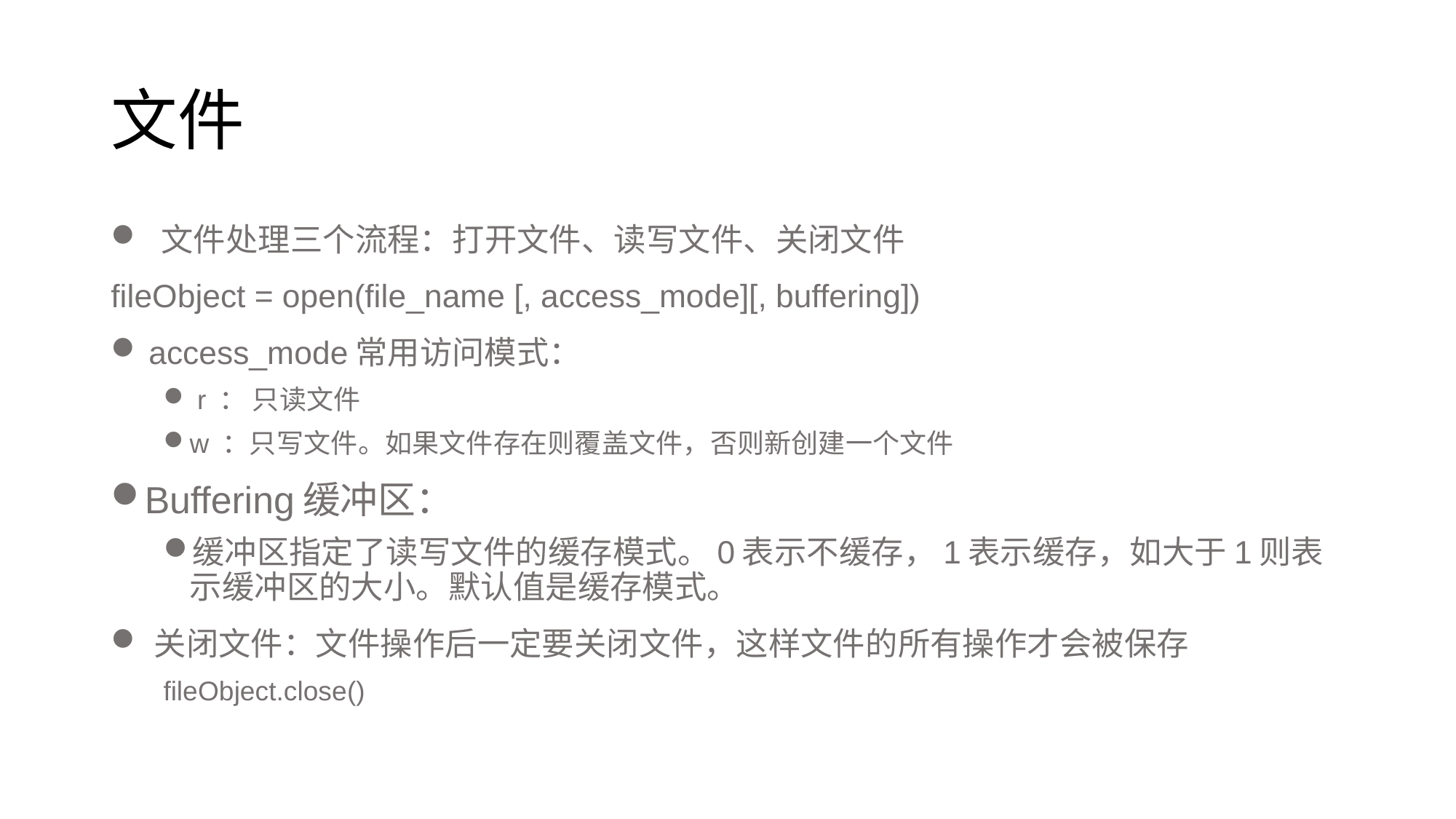

# 文件
  文件处理三个流程：打开文件、读写文件、关闭文件
fileObject = open(file_name [, access_mode][, buffering])
 access_mode常用访问模式：
 r ： 只读文件
w ：只写文件。如果文件存在则覆盖文件，否则新创建一个文件
Buffering缓冲区：
缓冲区指定了读写文件的缓存模式。0表示不缓存，1表示缓存，如大于1则表示缓冲区的大小。默认值是缓存模式。
 关闭文件：文件操作后一定要关闭文件，这样文件的所有操作才会被保存
fileObject.close()